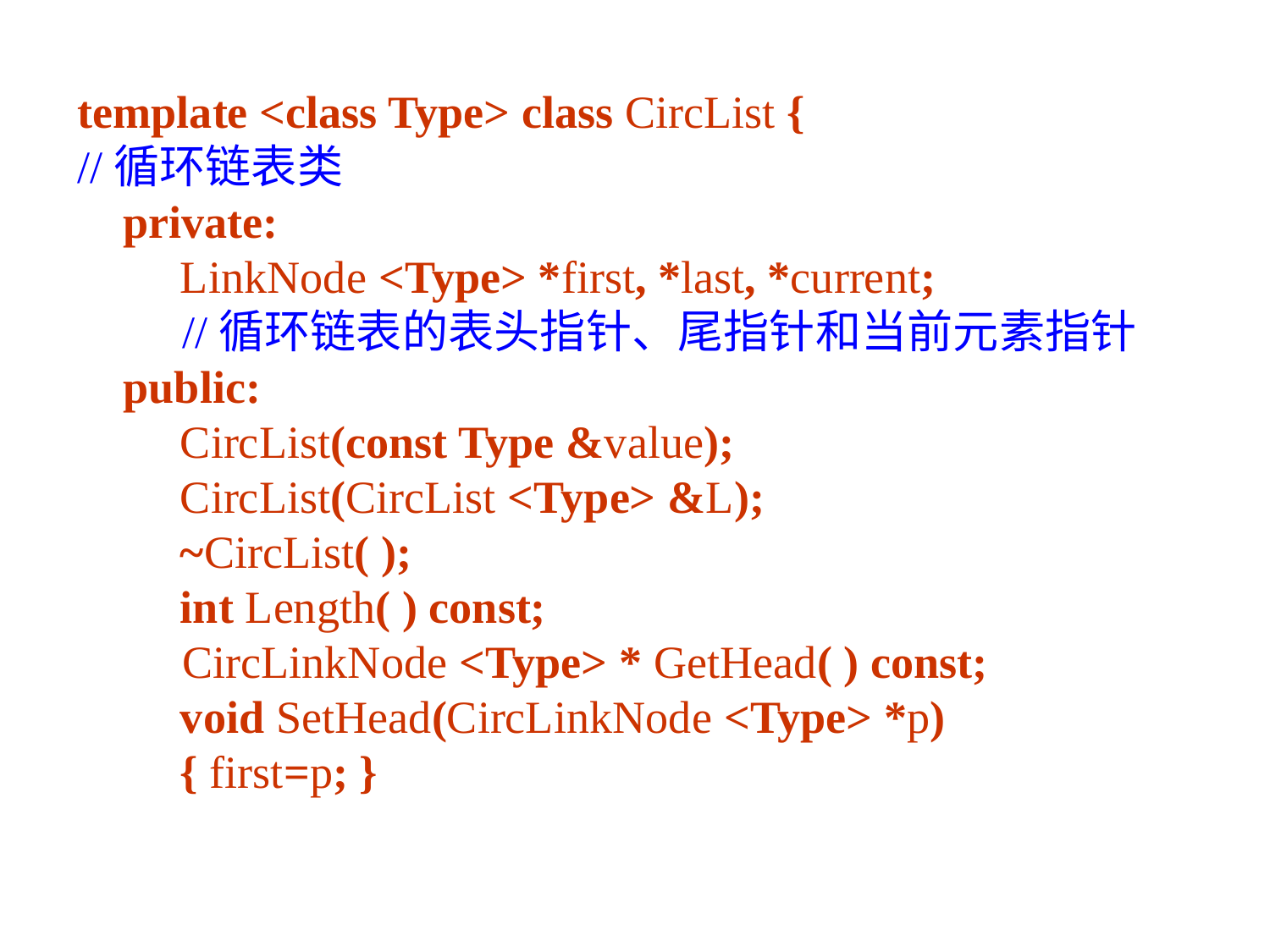

template <class Type> class CircList {
//循环链表类
    private:
         LinkNode <Type> *first, *last, *current;
	     //循环链表的表头指针、尾指针和当前元素指针
    public:
         CircList(const Type &value);
         CircList(CircList <Type> &L);
         ~CircList( );
         int Length( ) const;
	     CircLinkNode <Type> * GetHead( ) const;
         void SetHead(CircLinkNode <Type> *p)
         { first=p; }

138